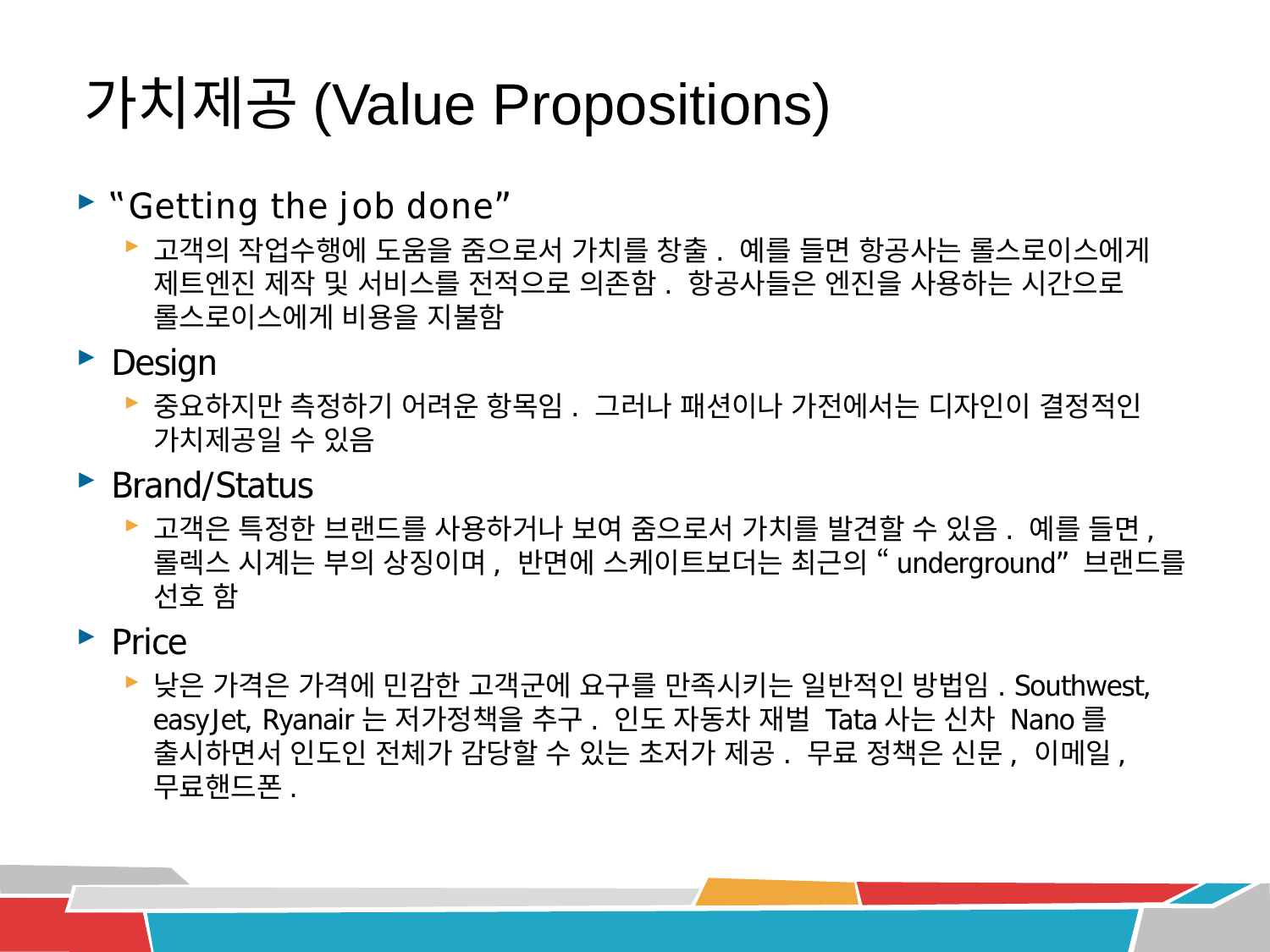

# 가치제공(Value Propositions)
“Getting the job done”
고객의 작업수행에 도움을 줌으로서 가치를 창출. 예를 들면 항공사는 롤스로이스에게 제트엔진 제작 및 서비스를 전적으로 의존함. 항공사들은 엔진을 사용하는 시간으로 롤스로이스에게 비용을 지불함
Design
중요하지만 측정하기 어려운 항목임. 그러나 패션이나 가전에서는 디자인이 결정적인 가치제공일 수 있음
Brand/Status
고객은 특정한 브랜드를 사용하거나 보여 줌으로서 가치를 발견할 수 있음. 예를 들면, 롤렉스 시계는 부의 상징이며, 반면에 스케이트보더는 최근의 “underground” 브랜드를 선호 함
Price
낮은 가격은 가격에 민감한 고객군에 요구를 만족시키는 일반적인 방법임. Southwest, easyJet, Ryanair는 저가정책을 추구. 인도 자동차 재벌 Tata사는 신차 Nano를 출시하면서 인도인 전체가 감당할 수 있는 초저가 제공. 무료 정책은 신문, 이메일, 무료핸드폰.